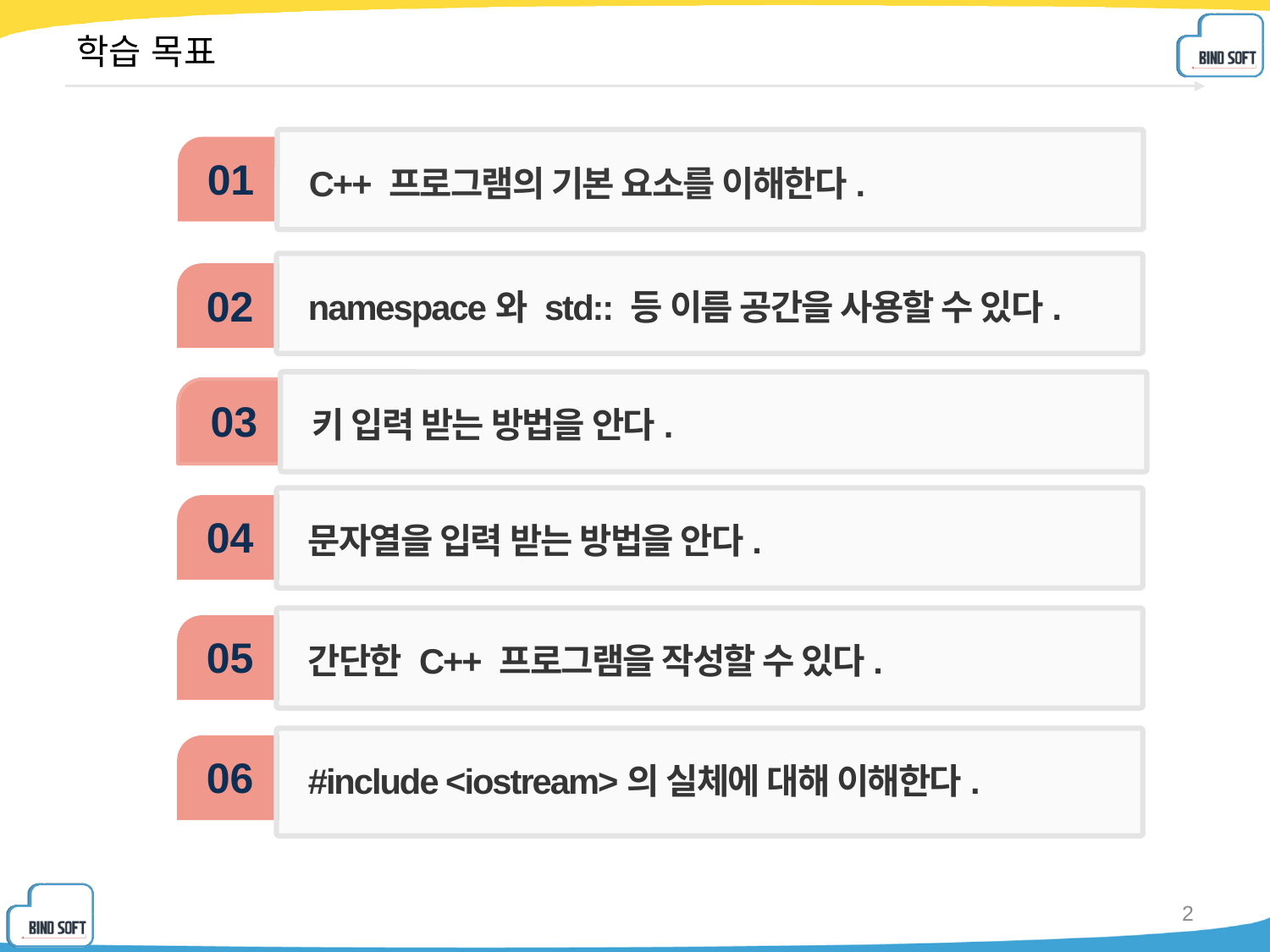

# 학습 목표

01
C++ 프로그램의 기본 요소를 이해한다.

02
namespace와 std:: 등 이름 공간을 사용할 수 있다.

03
키 입력 받는 방법을 안다.

04
문자열을 입력 받는 방법을 안다.

05
간단한 C++ 프로그램을 작성할 수 있다.

06
#include <iostream>의 실체에 대해 이해한다.
2